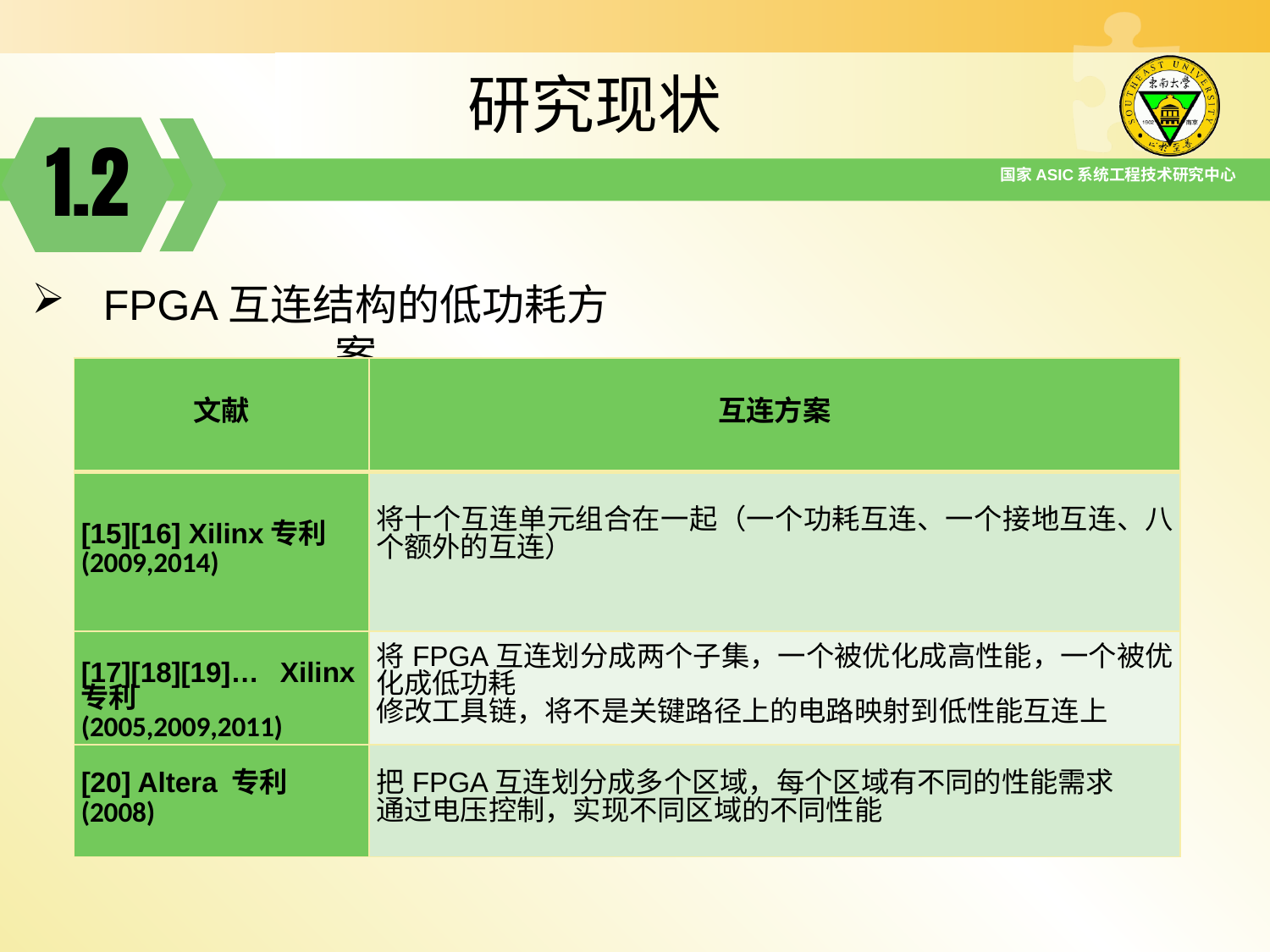

研究现状
1.2

国家ASIC系统工程技术研究中心
FPGA互连结构的低功耗方案
| 文献 | 互连方案 |
| --- | --- |
| [15][16] Xilinx专利 (2009,2014) | 将十个互连单元组合在一起（一个功耗互连、一个接地互连、八个额外的互连） |
| [17][18][19]… Xilinx专利 (2005,2009,2011) | 将FPGA互连划分成两个子集，一个被优化成高性能，一个被优化成低功耗 修改工具链，将不是关键路径上的电路映射到低性能互连上 |
| [20] Altera 专利 (2008) | 把FPGA互连划分成多个区域，每个区域有不同的性能需求 通过电压控制，实现不同区域的不同性能 |